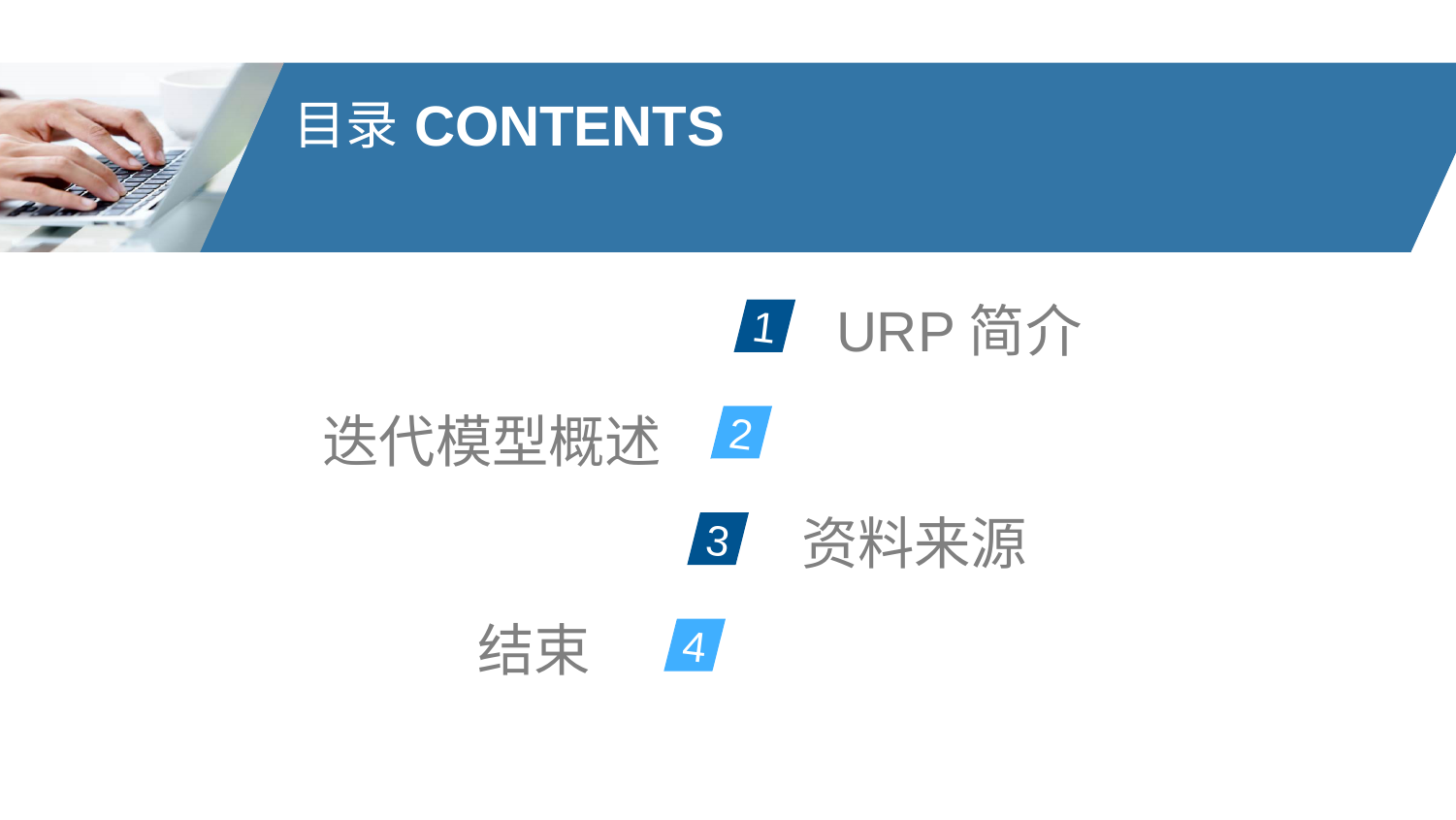

目录
CONTENTS
1
 URP简介
2
  迭代模型概述
3
 资料来源
4
          结束